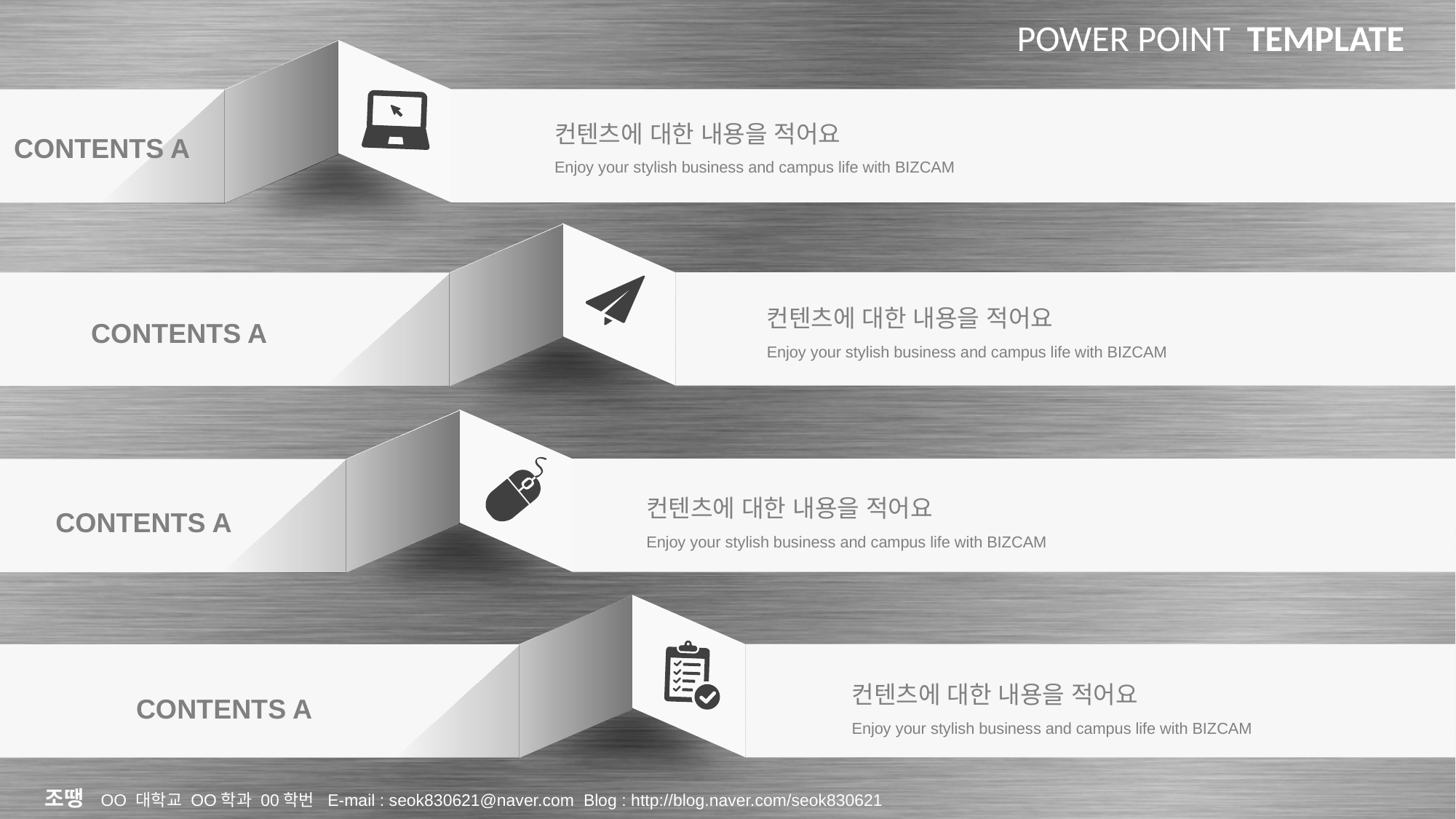

POWER POINT  TEMPLATE

컨텐츠에 대한 내용을 적어요
Enjoy your stylish business and campus life with BIZCAM
CONTENTS A

컨텐츠에 대한 내용을 적어요
Enjoy your stylish business and campus life with BIZCAM
CONTENTS A

컨텐츠에 대한 내용을 적어요
Enjoy your stylish business and campus life with BIZCAM
CONTENTS A

컨텐츠에 대한 내용을 적어요
Enjoy your stylish business and campus life with BIZCAM
CONTENTS A
조땡  OO 대학교 OO학과 00학번  E-mail : seok830621@naver.com  Blog : http://blog.naver.com/seok830621